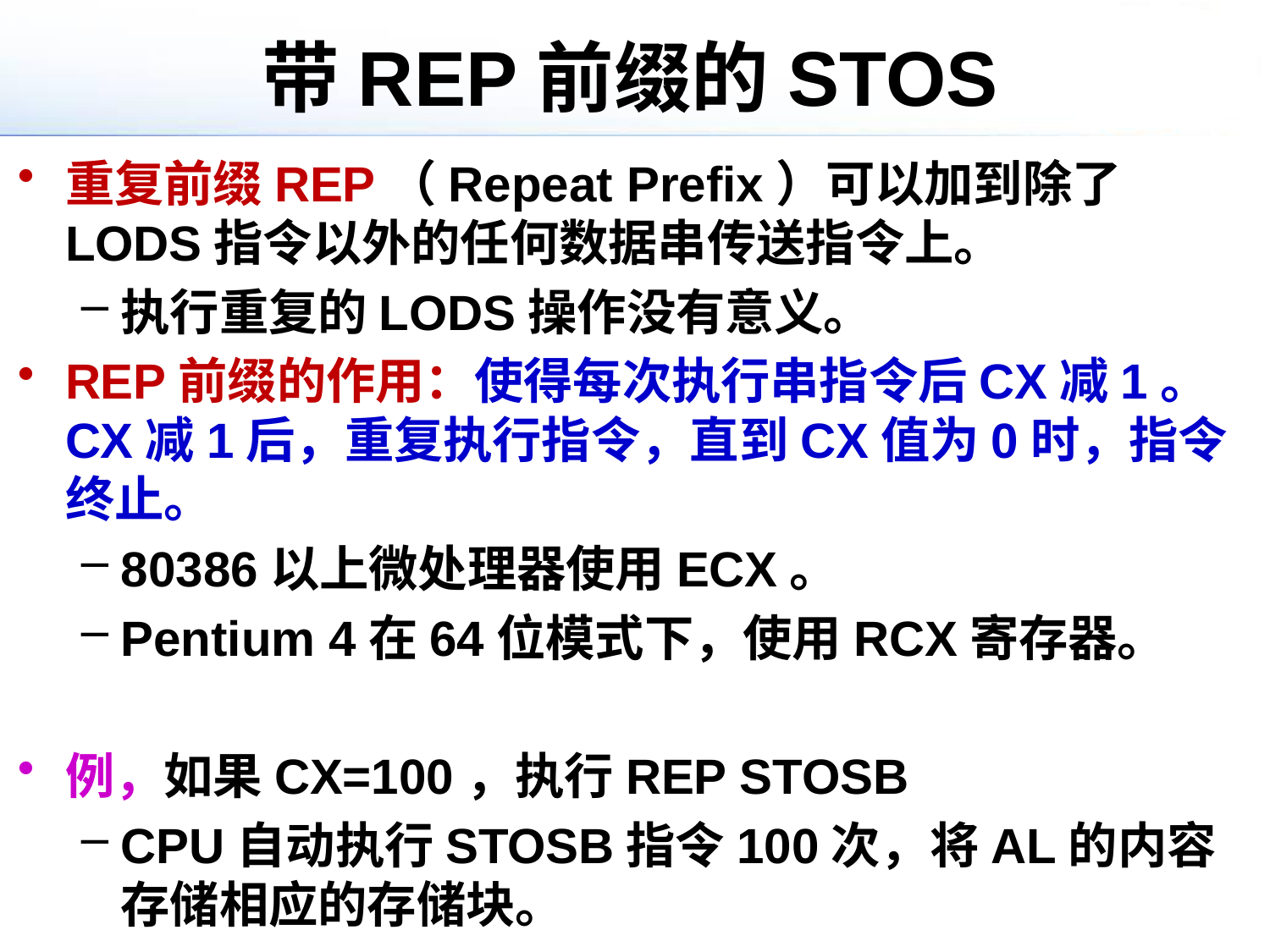

# 带REP前缀的STOS
重复前缀REP（Repeat Prefix）可以加到除了LODS指令以外的任何数据串传送指令上。
执行重复的LODS操作没有意义。
REP前缀的作用：使得每次执行串指令后CX减1。CX减1后，重复执行指令，直到CX值为0时，指令终止。
80386以上微处理器使用ECX。
Pentium 4在64位模式下，使用RCX寄存器。

例，如果CX=100，执行REP STOSB
CPU自动执行STOSB指令100次，将AL的内容存储相应的存储块。